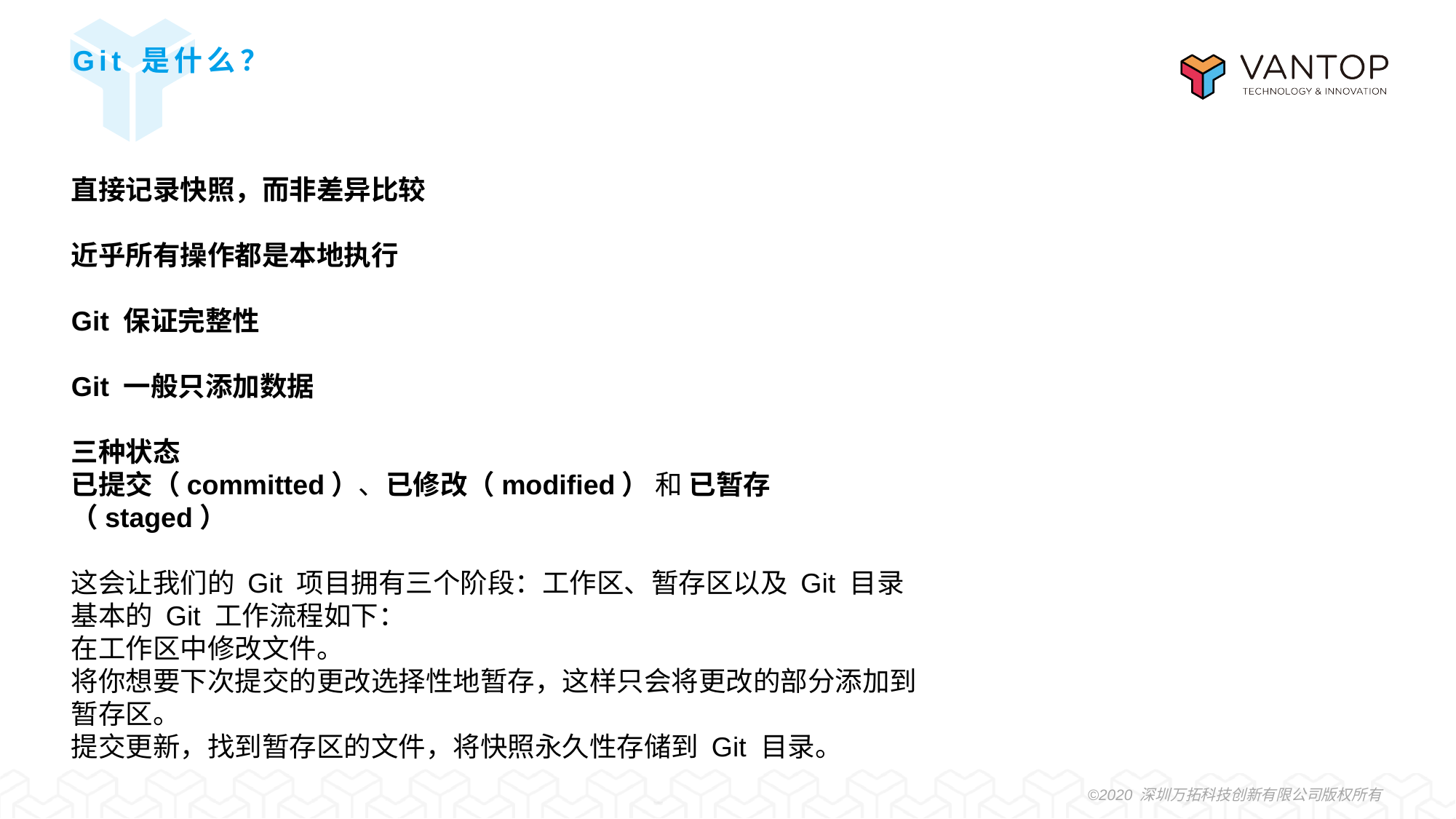

# Git 是什么？
直接记录快照，而非差异比较

近乎所有操作都是本地执行

Git 保证完整性

Git 一般只添加数据

三种状态
已提交（committed）、已修改（modified） 和 已暂存（staged）

这会让我们的 Git 项目拥有三个阶段：工作区、暂存区以及 Git 目录
基本的 Git 工作流程如下：
在工作区中修改文件。
将你想要下次提交的更改选择性地暂存，这样只会将更改的部分添加到暂存区。
提交更新，找到暂存区的文件，将快照永久性存储到 Git 目录。